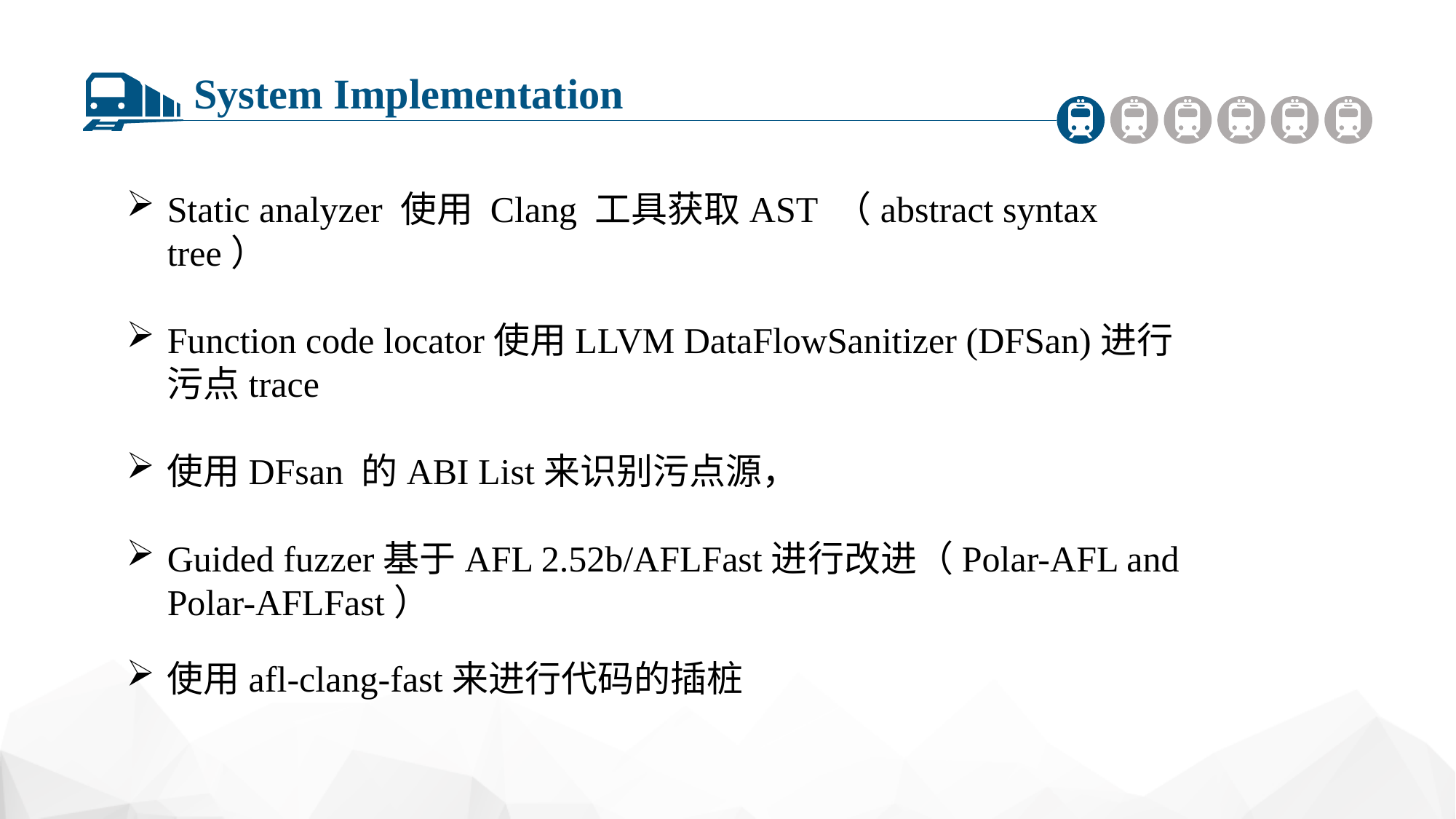

System Implementation
Static analyzer 使用 Clang 工具获取AST （abstract syntax tree）

Function code locator使用LLVM DataFlowSanitizer (DFSan)进行污点trace

使用DFsan 的ABI List来识别污点源，

Guided fuzzer基于AFL 2.52b/AFLFast进行改进（Polar-AFL and Polar-AFLFast）

使用afl-clang-fast来进行代码的插桩